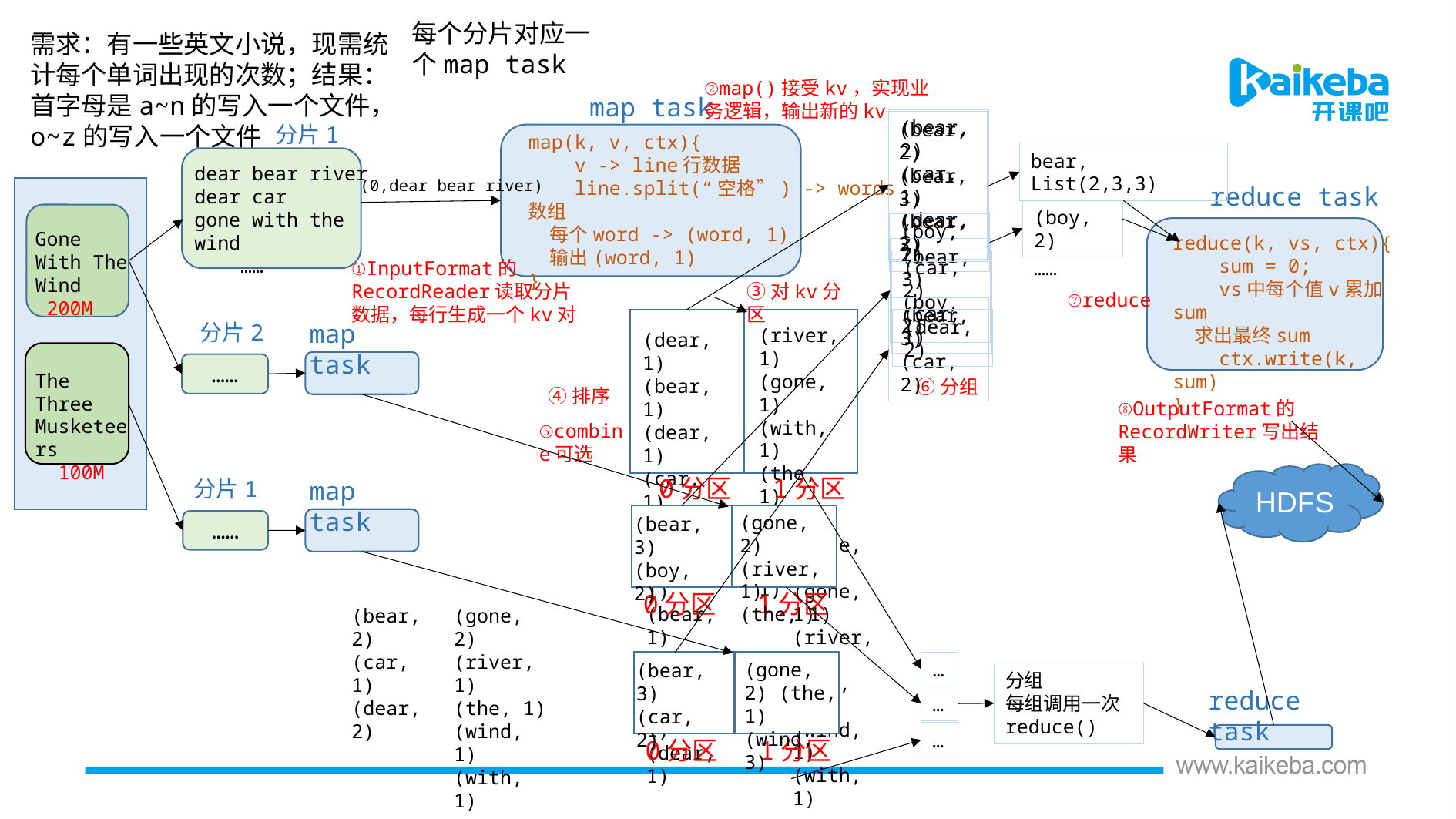

每个分片对应一个map task
需求：有一些英文小说，现需统计每个单词出现的次数；结果：首字母是a~n的写入一个文件，o~z的写入一个文件
②map()接受kv，实现业务逻辑，输出新的kv
map task
(bear, 2)
(car, 1)
(dear, 2)
(bear, 2)
(bear, 3)
(bear, 3)
分片1
map(k, v, ctx){
    v -> line行数据
    line.split(“空格”) -> words数组
    每个word -> (word, 1)
    输出(word, 1)
}

bear, List(2,3,3)

dear bear river
dear car
gone with the wind
    ……
(0,dear bear river)
reduce task

(boy, 2)

(boy, 2)

Gone With The Wind
 200M
reduce(k, vs, ctx){
    sum = 0;
    vs中每个值v累加sum
    求出最终sum
    ctx.write(k, sum)
}
(bear, 3)
(boy, 2)
(car, 2)
(car, 1)
①InputFormat的RecordReader读取分片数据，每行生成一个kv对
……
③对kv分区
⑦reduce
(bear, 3)
(car, 2)
(dear, 2)

map task
分片2
(river, 1)
(gone, 1)
(with, 1)
(the, 1)
(wind, 1)
(gone, 1)
(dear, 1)
(bear, 1)
(dear, 1)
(car, 1)
(bear, 1)

……
The Three Musketeers
  100M
⑥分组
④排序
⑧OutputFormat的RecordWriter写出结果
⑤combine可选
HDFS
0分区
1分区
map task
分片1
(gone, 2)
(river, 1)
(the, 1)

(bear, 3)
(boy, 2)

……
(gone, 1)
(gone, 1)
(river, 1)
(the, 1)
(wind, 1)
(with, 1)
(bear, 1)
(bear, 1)
(car, 1)
(dear, 1)
(dear, 1)
0分区
1分区
(bear, 2) (car, 1)
(dear, 2)
(gone, 2)
(river, 1)
(the, 1)
(wind, 1)
(with, 1)

(gone, 2) (the, 1)
(wind, 3)
…
(bear, 3)
(car, 2)
分组
每组调用一次reduce()
reduce task
…
…

0分区
1分区